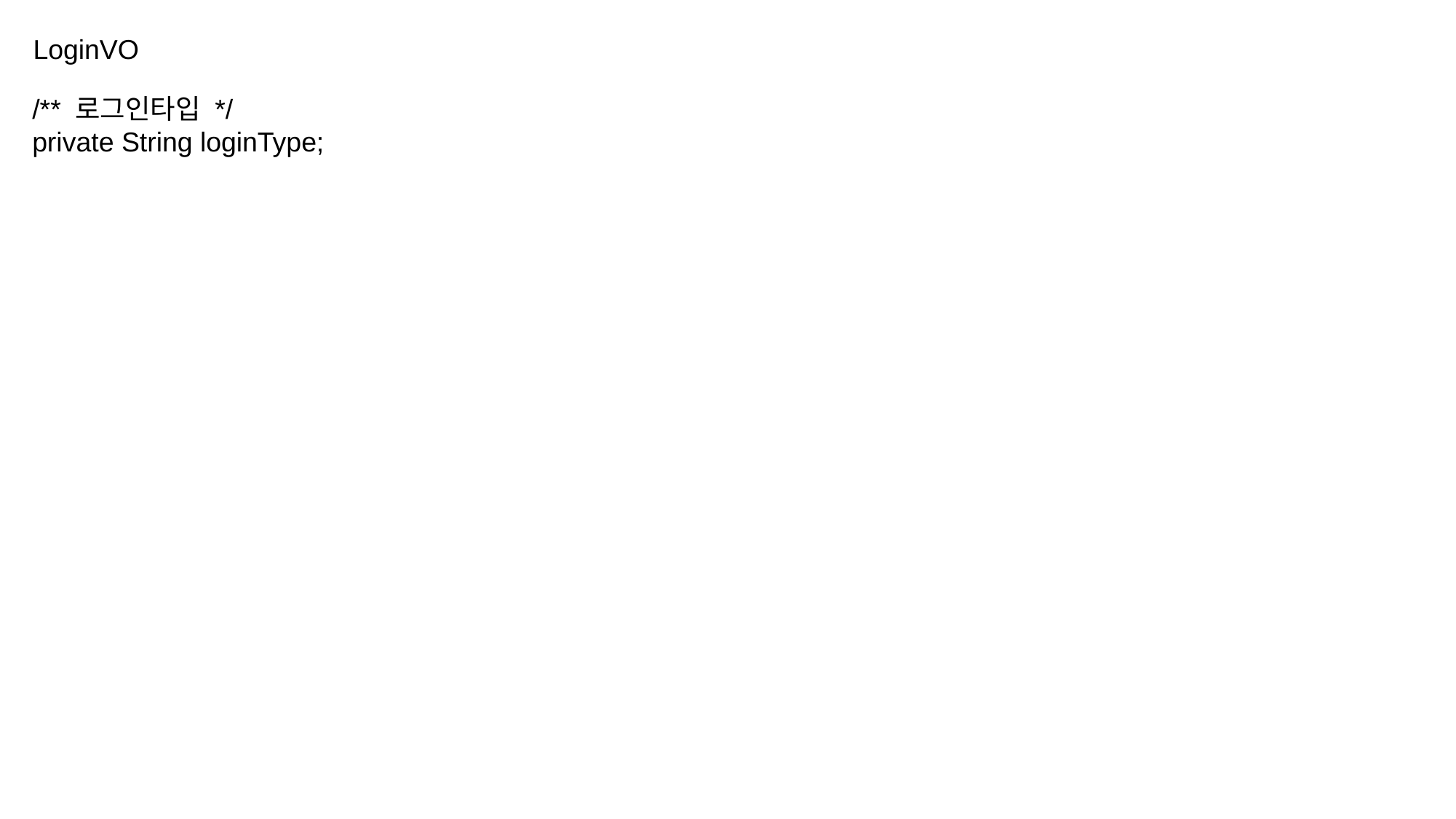

LoginVO
/** 로그인타입 */
private String loginType;